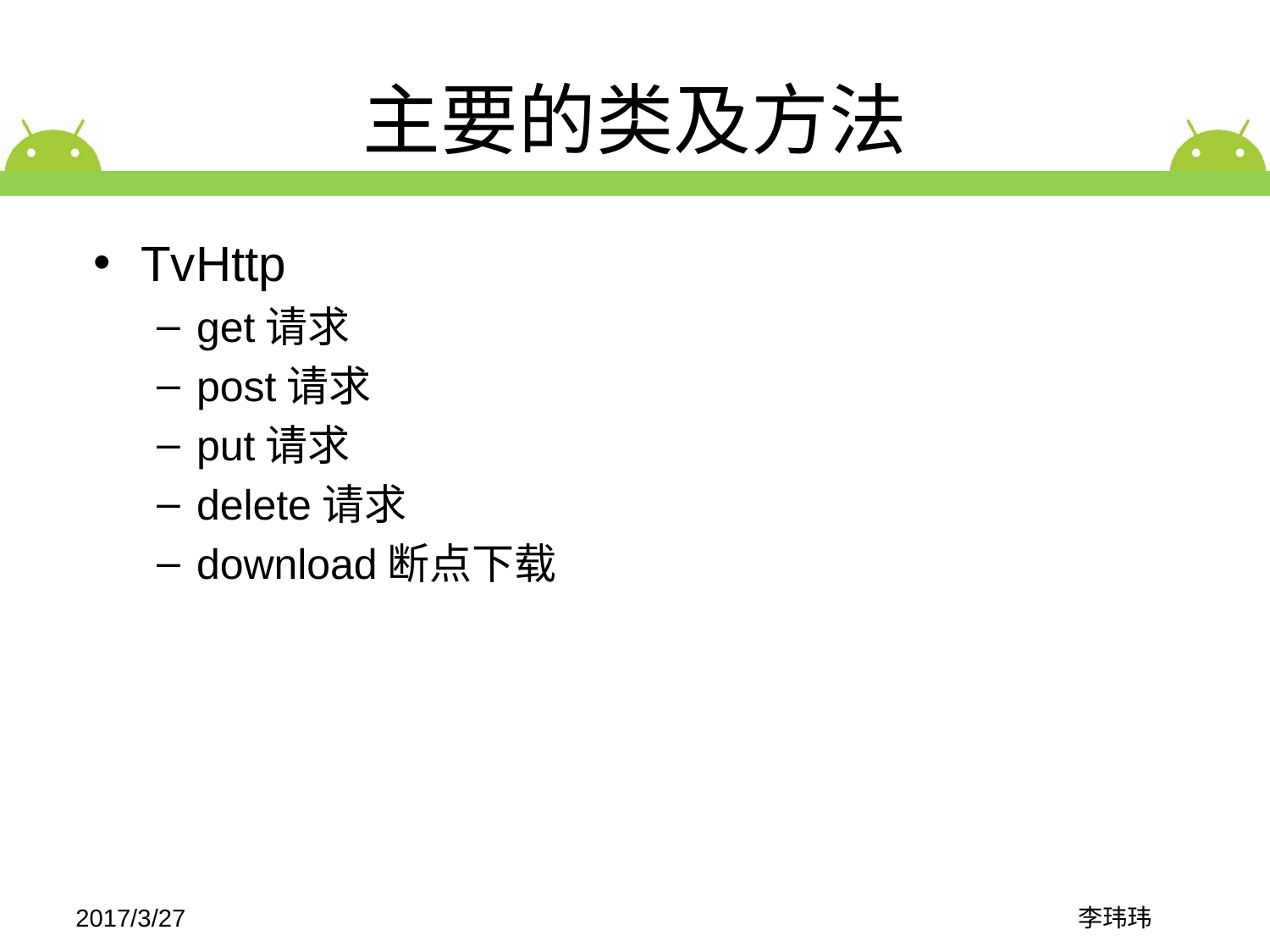

# 主要的类及方法
TvHttp
get请求
post请求
put请求
delete请求
download断点下载